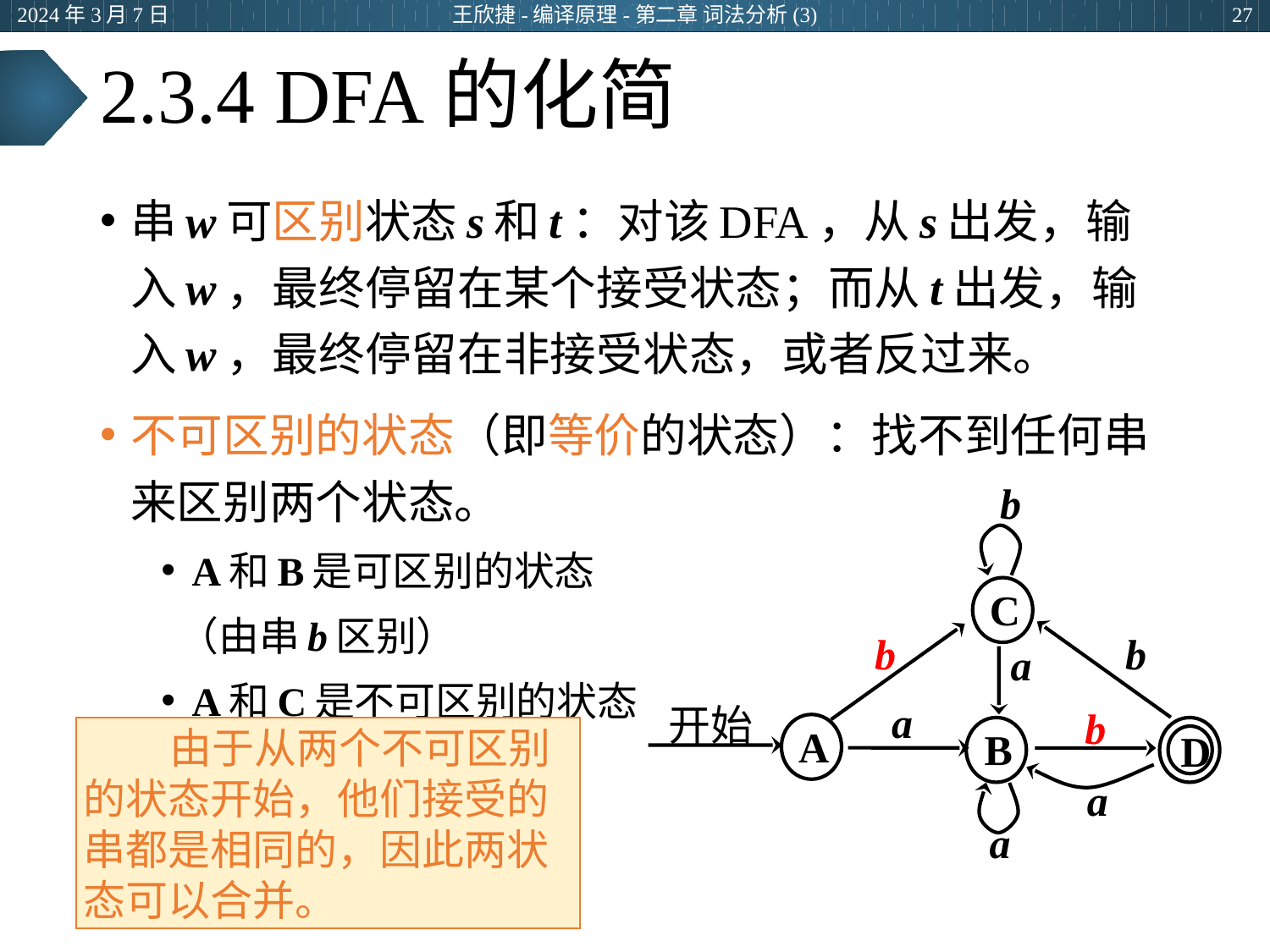

2024年3月7日
王欣捷-编译原理-第二章 词法分析(3)
27
# 2.3.4 DFA的化简
串w可区别状态s和t：对该DFA，从s出发，输入w，最终停留在某个接受状态；而从t出发，输入w，最终停留在非接受状态，或者反过来。
不可区别的状态（即等价的状态）：找不到任何串来区别两个状态。
A和B是可区别的状态
 （由串b区别）
A和C是不可区别的状态

b

C

b
b
a

开始
a
b
A
B

D

a

a
        由于从两个不可区别的状态开始，他们接受的串都是相同的，因此两状态可以合并。